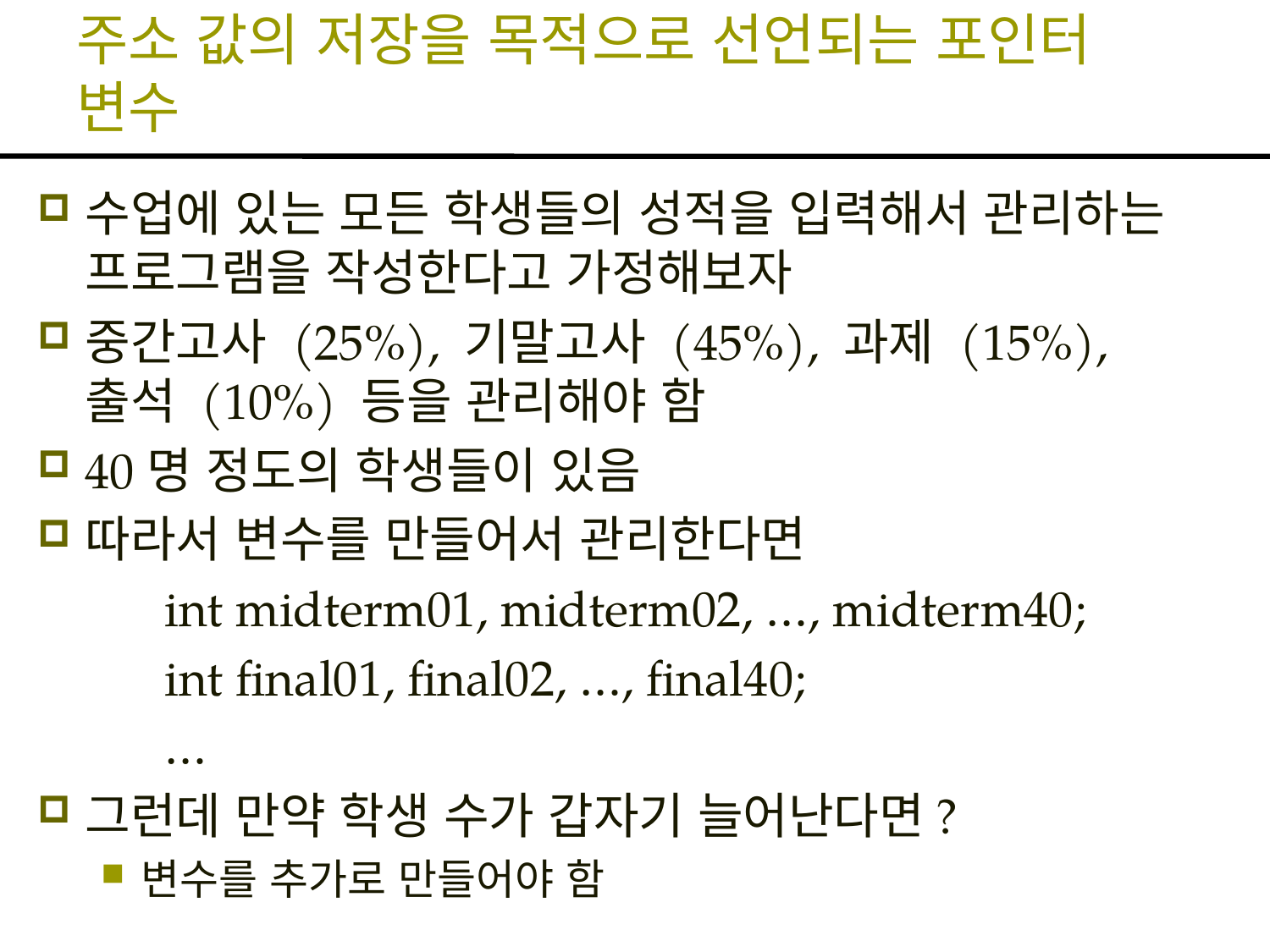

# 주소 값의 저장을 목적으로 선언되는 포인터 변수
수업에 있는 모든 학생들의 성적을 입력해서 관리하는 프로그램을 작성한다고 가정해보자
중간고사 (25%), 기말고사 (45%), 과제 (15%), 출석 (10%) 등을 관리해야 함
40명 정도의 학생들이 있음
따라서 변수를 만들어서 관리한다면
	int midterm01, midterm02, …, midterm40;
	int final01, final02, …, final40;
	…
그런데 만약 학생 수가 갑자기 늘어난다면?
변수를 추가로 만들어야 함